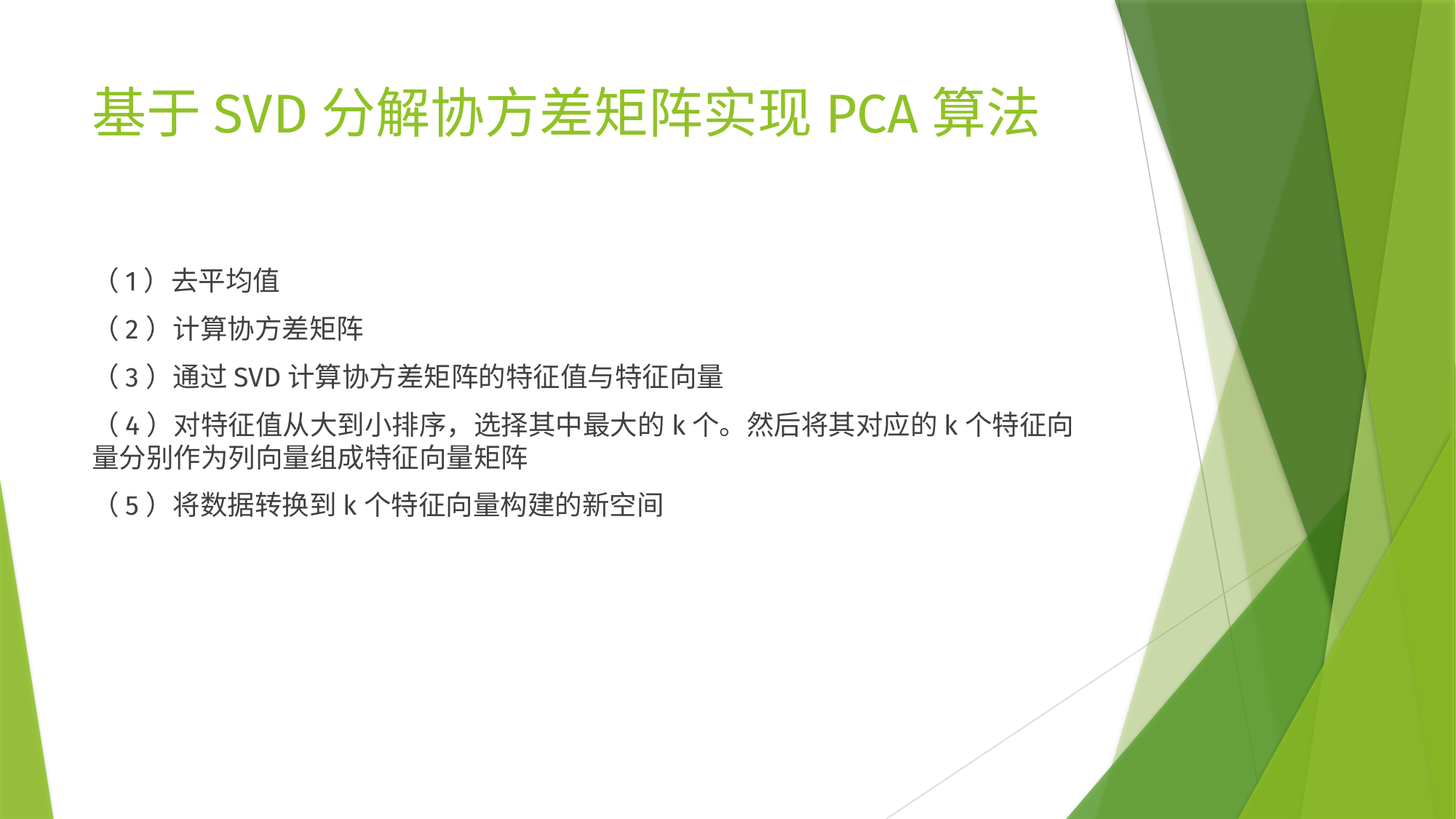

# 基于SVD分解协方差矩阵实现PCA算法
（1）去平均值
（2）计算协方差矩阵
（3）通过SVD计算协方差矩阵的特征值与特征向量
（4）对特征值从大到小排序，选择其中最大的k个。然后将其对应的k个特征向量分别作为列向量组成特征向量矩阵
（5）将数据转换到k个特征向量构建的新空间